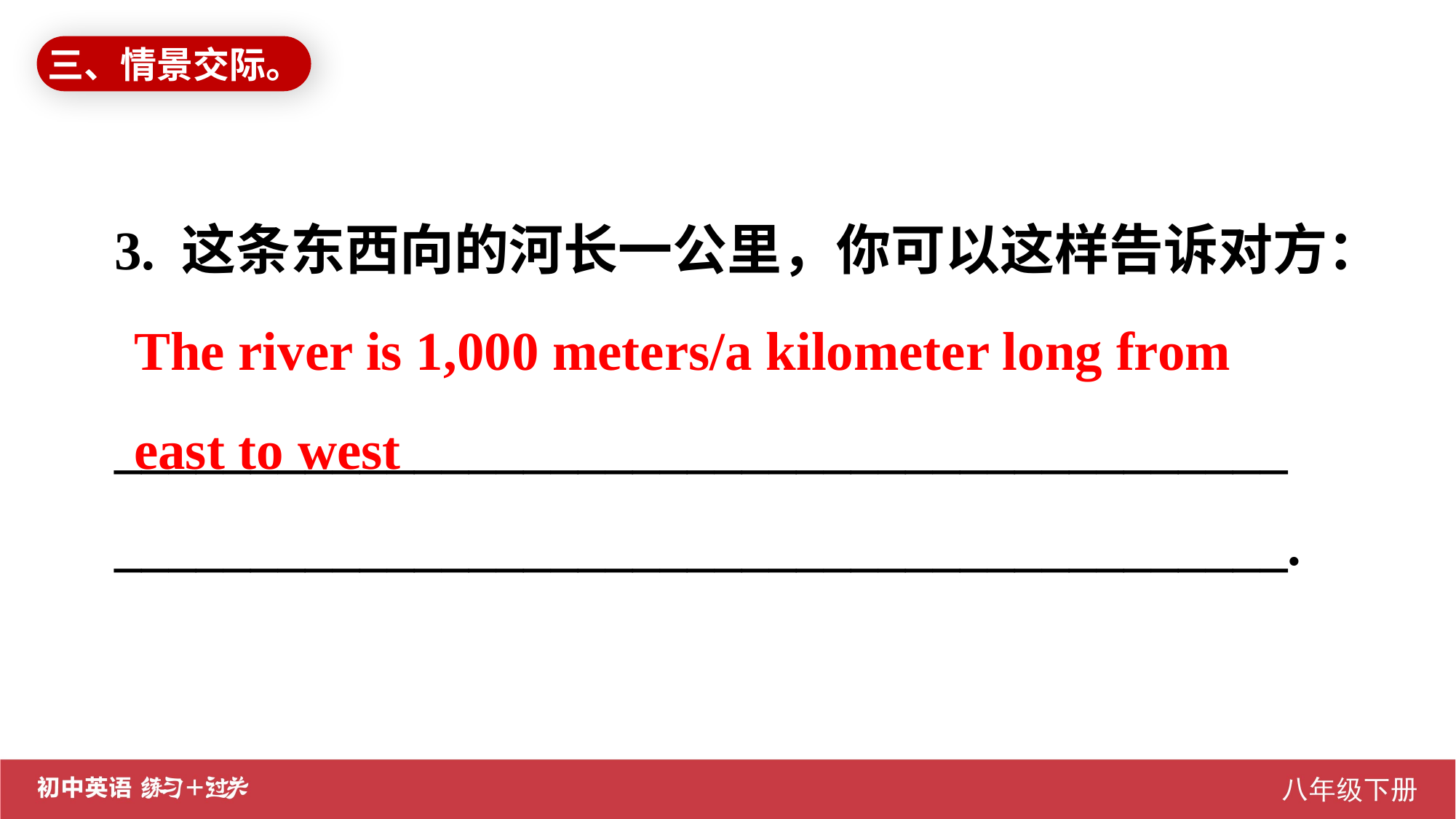

三、情景交际。
3. 这条东西向的河长一公里，你可以这样告诉对方：
___________________________________________
___________________________________________.
The river is 1,000 meters/a kilometer long from east to west